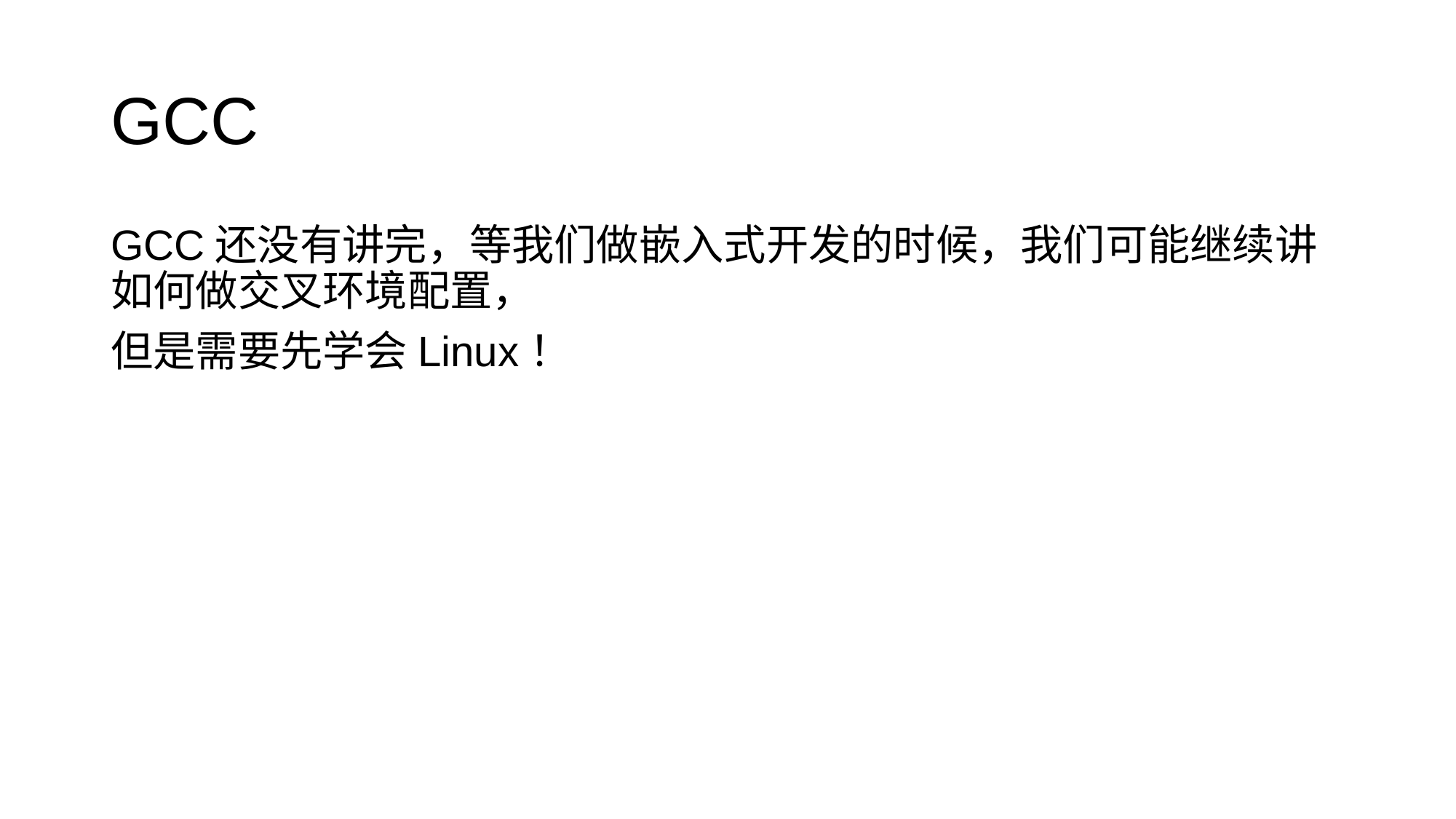

# GCC
GCC还没有讲完，等我们做嵌入式开发的时候，我们可能继续讲如何做交叉环境配置，
但是需要先学会Linux！